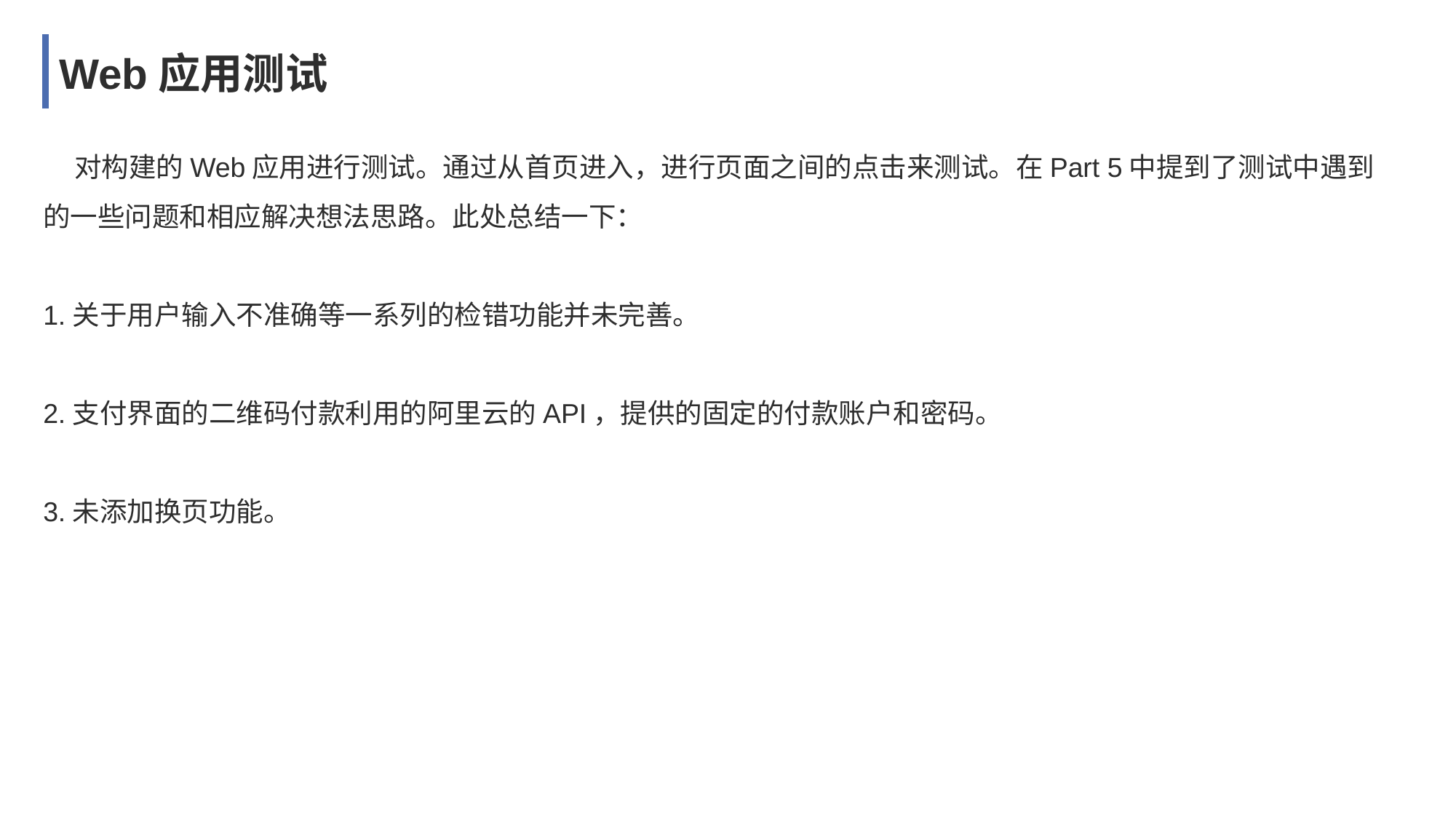

Web应用测试
    对构建的Web应用进行测试。通过从首页进入，进行页面之间的点击来测试。在Part 5中提到了测试中遇到的一些问题和相应解决想法思路。此处总结一下：

1.关于用户输入不准确等一系列的检错功能并未完善。

2.支付界面的二维码付款利用的阿里云的API，提供的固定的付款账户和密码。

3.未添加换页功能。